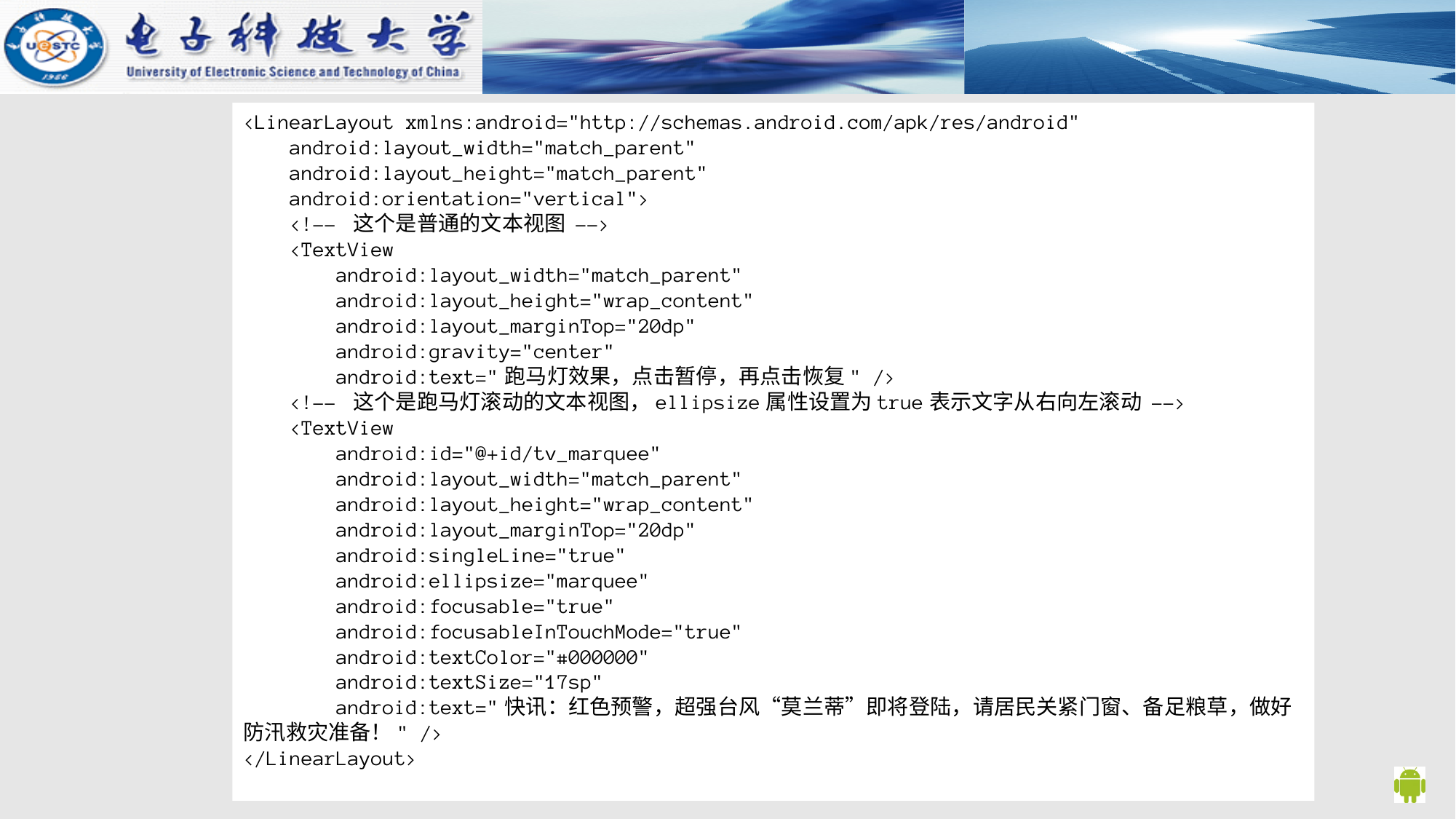

<LinearLayout xmlns:android="http://schemas.android.com/apk/res/android"
    android:layout_width="match_parent"
    android:layout_height="match_parent"
    android:orientation="vertical">
    <!-- 这个是普通的文本视图 -->
    <TextView
        android:layout_width="match_parent"
        android:layout_height="wrap_content"
        android:layout_marginTop="20dp"
        android:gravity="center"
        android:text="跑马灯效果，点击暂停，再点击恢复" />
    <!-- 这个是跑马灯滚动的文本视图，ellipsize属性设置为true表示文字从右向左滚动 -->
    <TextView
        android:id="@+id/tv_marquee"
        android:layout_width="match_parent"
        android:layout_height="wrap_content"
        android:layout_marginTop="20dp"
        android:singleLine="true"
        android:ellipsize="marquee"
        android:focusable="true"
        android:focusableInTouchMode="true"
        android:textColor="#000000"
        android:textSize="17sp"
        android:text="快讯：红色预警，超强台风“莫兰蒂”即将登陆，请居民关紧门窗、备足粮草，做好防汛救灾准备！" />
</LinearLayout>